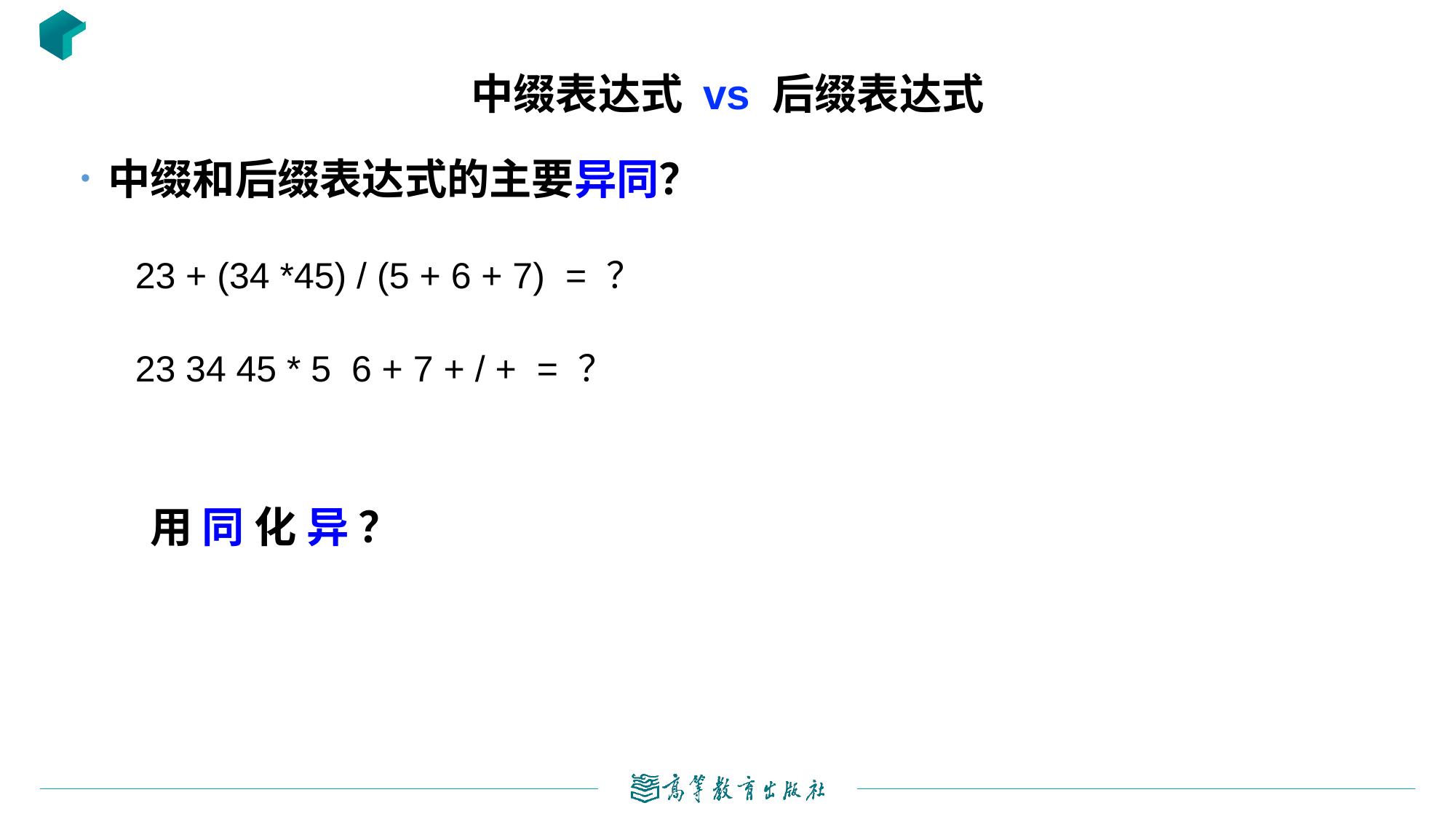

# 中缀表达式 vs 后缀表达式
中缀和后缀表达式的主要异同？

23 + (34 *45) / (5 + 6 + 7)  = ？

23 34 45 * 5  6 + 7 + / +  = ？
用 同 化 异 ？